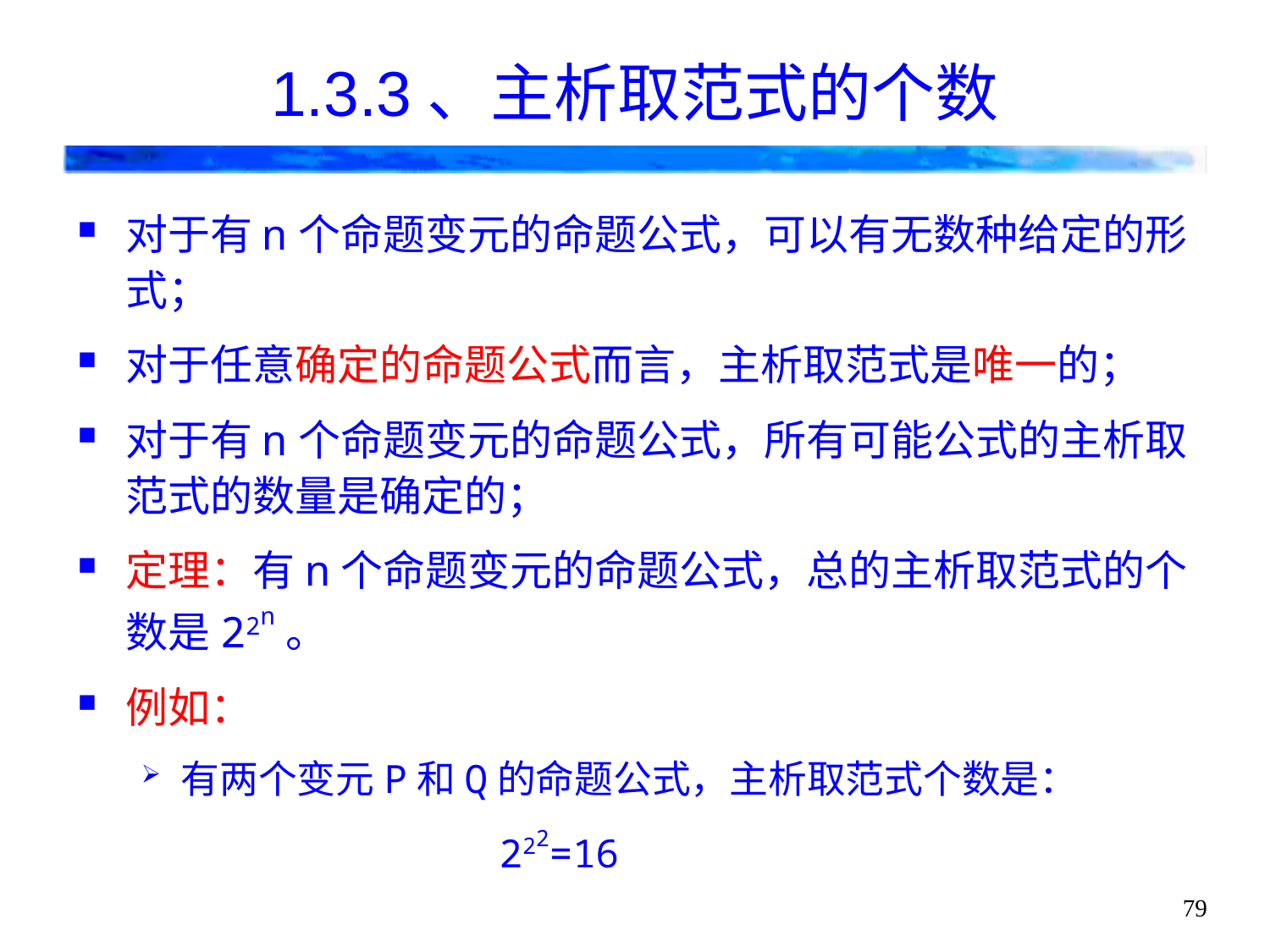

# 1.3.3、主析取范式的个数
对于有n个命题变元的命题公式，可以有无数种给定的形式；
对于任意确定的命题公式而言，主析取范式是唯一的；
对于有n个命题变元的命题公式，所有可能公式的主析取范式的数量是确定的；
定理：有n个命题变元的命题公式，总的主析取范式的个数是22n。
例如：
有两个变元P和Q的命题公式，主析取范式个数是：
222=16
79